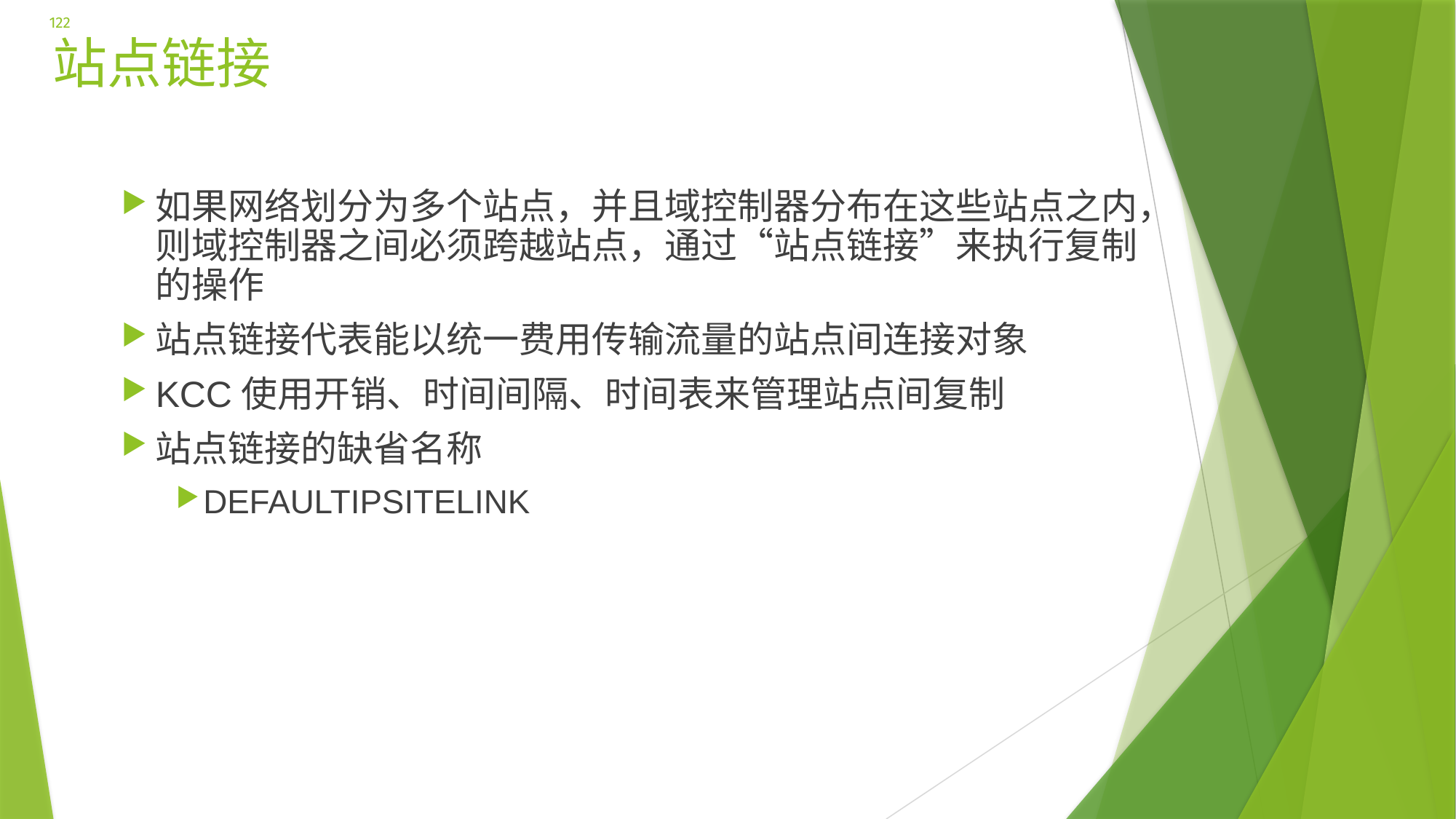

122
# 站点链接
如果网络划分为多个站点，并且域控制器分布在这些站点之内，则域控制器之间必须跨越站点，通过“站点链接”来执行复制的操作
站点链接代表能以统一费用传输流量的站点间连接对象
KCC使用开销、时间间隔、时间表来管理站点间复制
站点链接的缺省名称
DEFAULTIPSITELINK